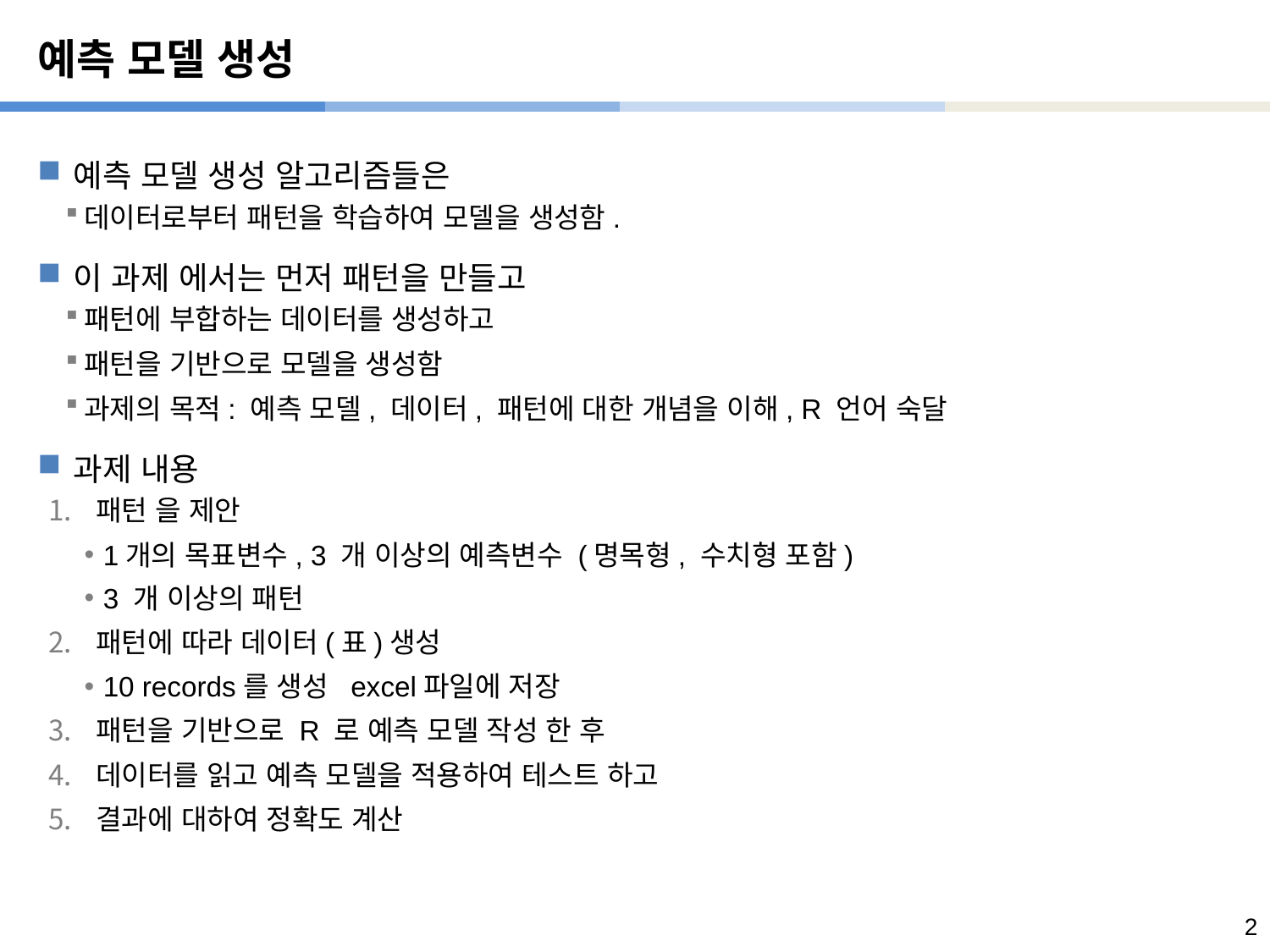

# 예측 모델 생성
예측 모델 생성 알고리즘들은
데이터로부터 패턴을 학습하여 모델을 생성함.
이 과제 에서는 먼저 패턴을 만들고
패턴에 부합하는 데이터를 생성하고
패턴을 기반으로 모델을 생성함
과제의 목적: 예측 모델, 데이터, 패턴에 대한 개념을 이해, R 언어 숙달
과제 내용
패턴 을 제안
1개의 목표변수, 3 개 이상의 예측변수 (명목형, 수치형 포함)
3 개 이상의 패턴
패턴에 따라 데이터(표)생성
10 records를 생성  excel파일에 저장
패턴을 기반으로 R 로 예측 모델 작성 한 후
데이터를 읽고 예측 모델을 적용하여 테스트 하고
결과에 대하여 정확도 계산